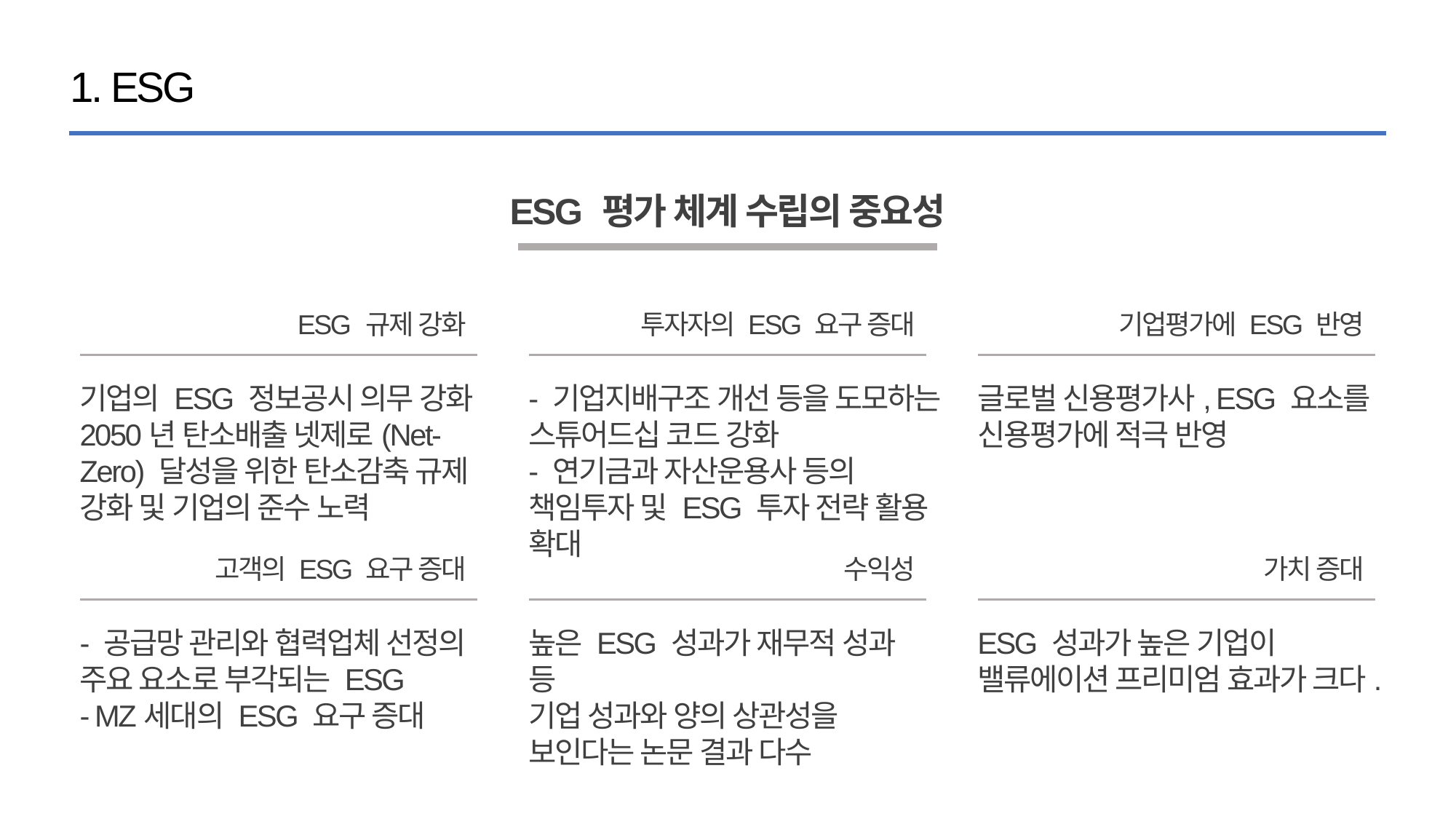

1. ESG
ESG 평가 체계 수립의 중요성
ESG 규제 강화
투자자의 ESG 요구 증대
기업평가에 ESG 반영
기업의 ESG 정보공시 의무 강화
2050년 탄소배출 넷제로(Net-Zero) 달성을 위한 탄소감축 규제 강화 및 기업의 준수 노력
- 기업지배구조 개선 등을 도모하는
스튜어드십 코드 강화
- 연기금과 자산운용사 등의 책임투자 및 ESG 투자 전략 활용 확대
글로벌 신용평가사, ESG 요소를
신용평가에 적극 반영
고객의 ESG 요구 증대
수익성
가치 증대
- 공급망 관리와 협력업체 선정의 주요 요소로 부각되는 ESG
- MZ세대의 ESG 요구 증대
높은 ESG 성과가 재무적 성과 등
기업 성과와 양의 상관성을 보인다는 논문 결과 다수
ESG 성과가 높은 기업이
밸류에이션 프리미엄 효과가 크다.